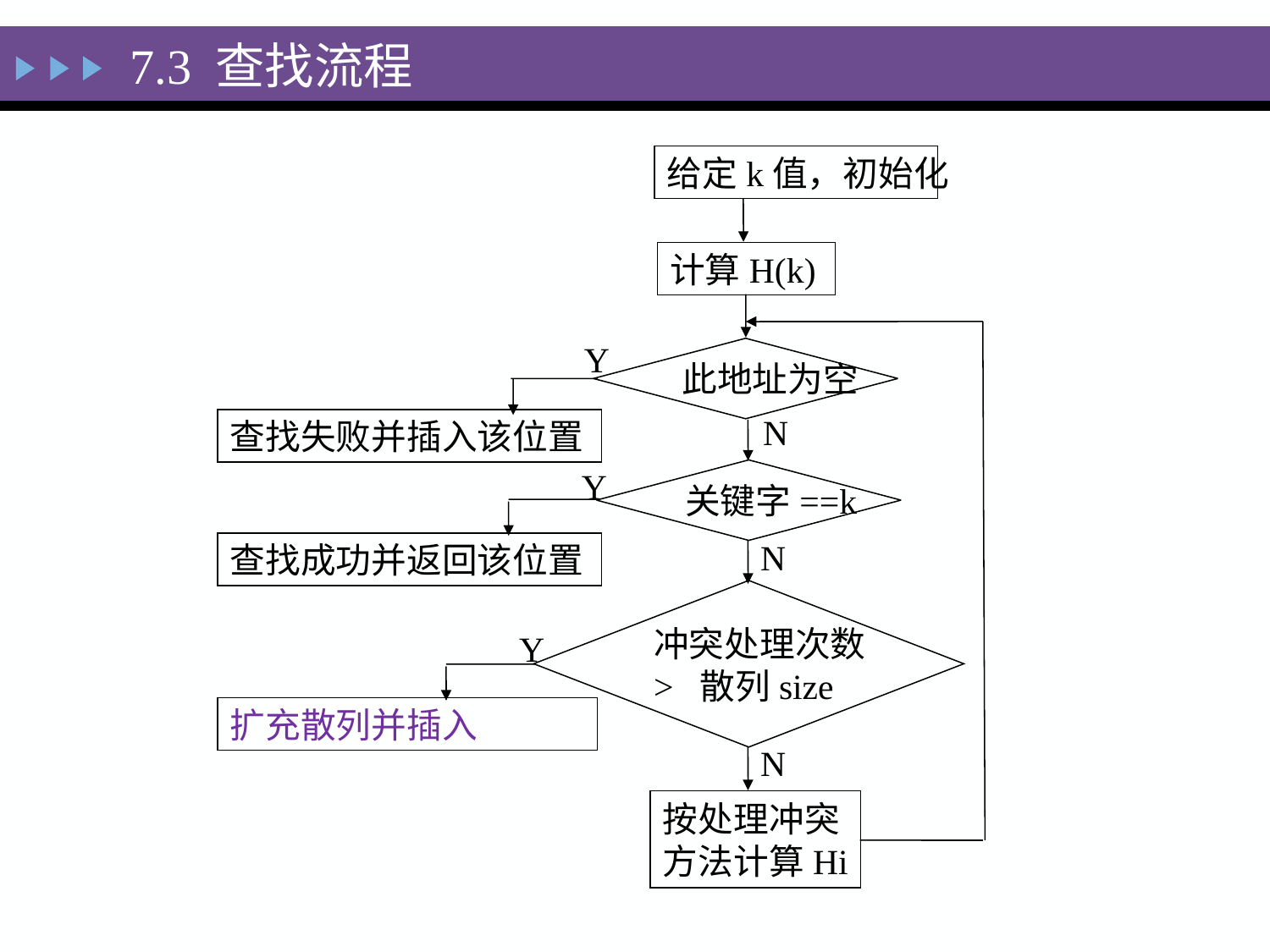

# 7.3 查找流程
给定k值，初始化

计算H(k)

Y
此地址为空

N
查找失败并插入该位置

Y
关键字==k

N
查找成功并返回该位置

冲突处理次数
>  散列size
Y

扩充散列并插入
N

按处理冲突
方法计算Hi